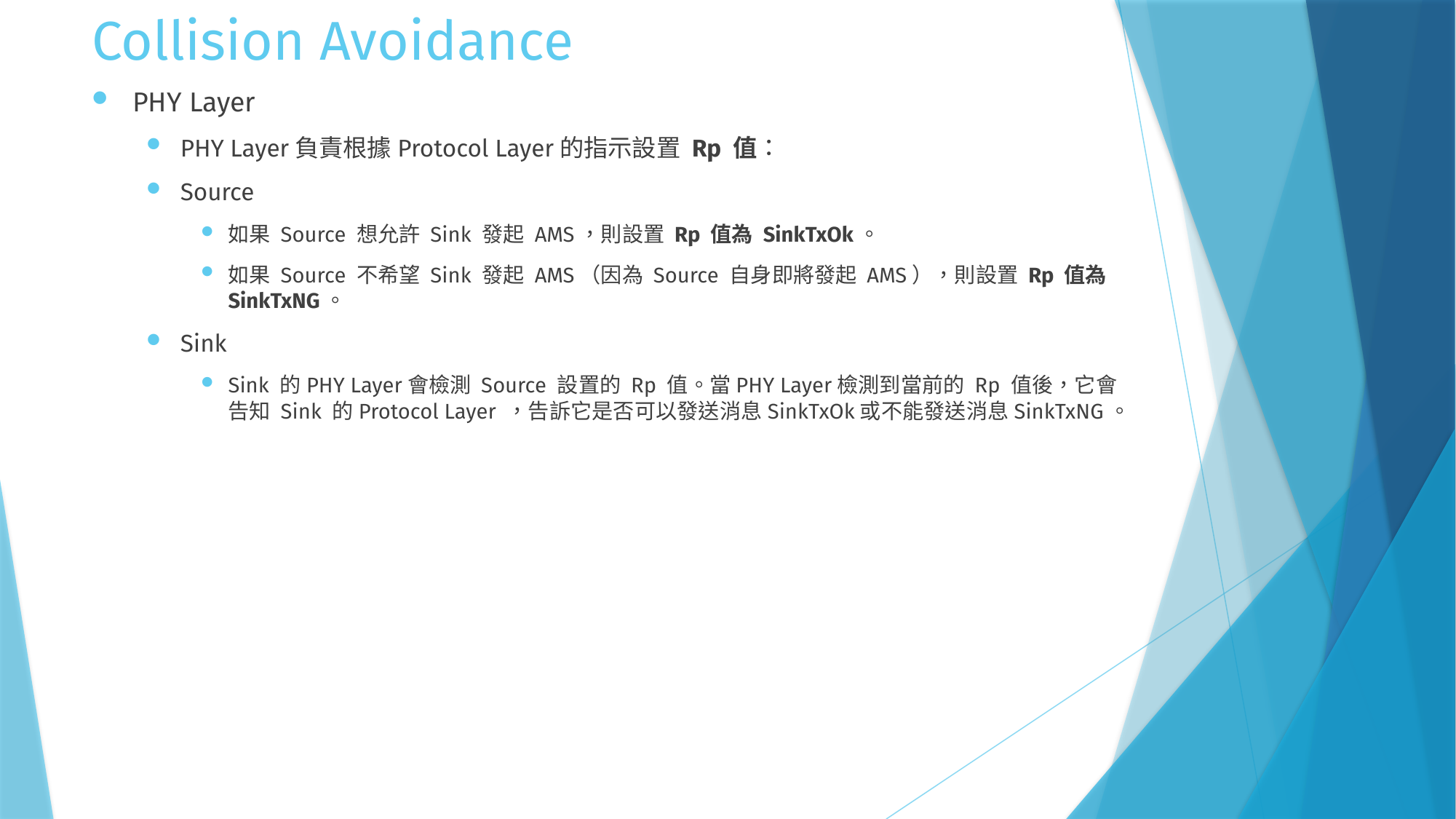

# Collision Avoidance
PHY Layer
PHY Layer負責根據Protocol Layer的指示設置 Rp 值：
Source
如果 Source 想允許 Sink 發起 AMS，則設置 Rp 值為 SinkTxOk。
如果 Source 不希望 Sink 發起 AMS（因為 Source 自身即將發起 AMS），則設置 Rp 值為 SinkTxNG。
Sink
Sink 的PHY Layer會檢測 Source 設置的 Rp 值。當PHY Layer檢測到當前的 Rp 值後，它會告知 Sink 的Protocol Layer ，告訴它是否可以發送消息SinkTxOk或不能發送消息SinkTxNG。